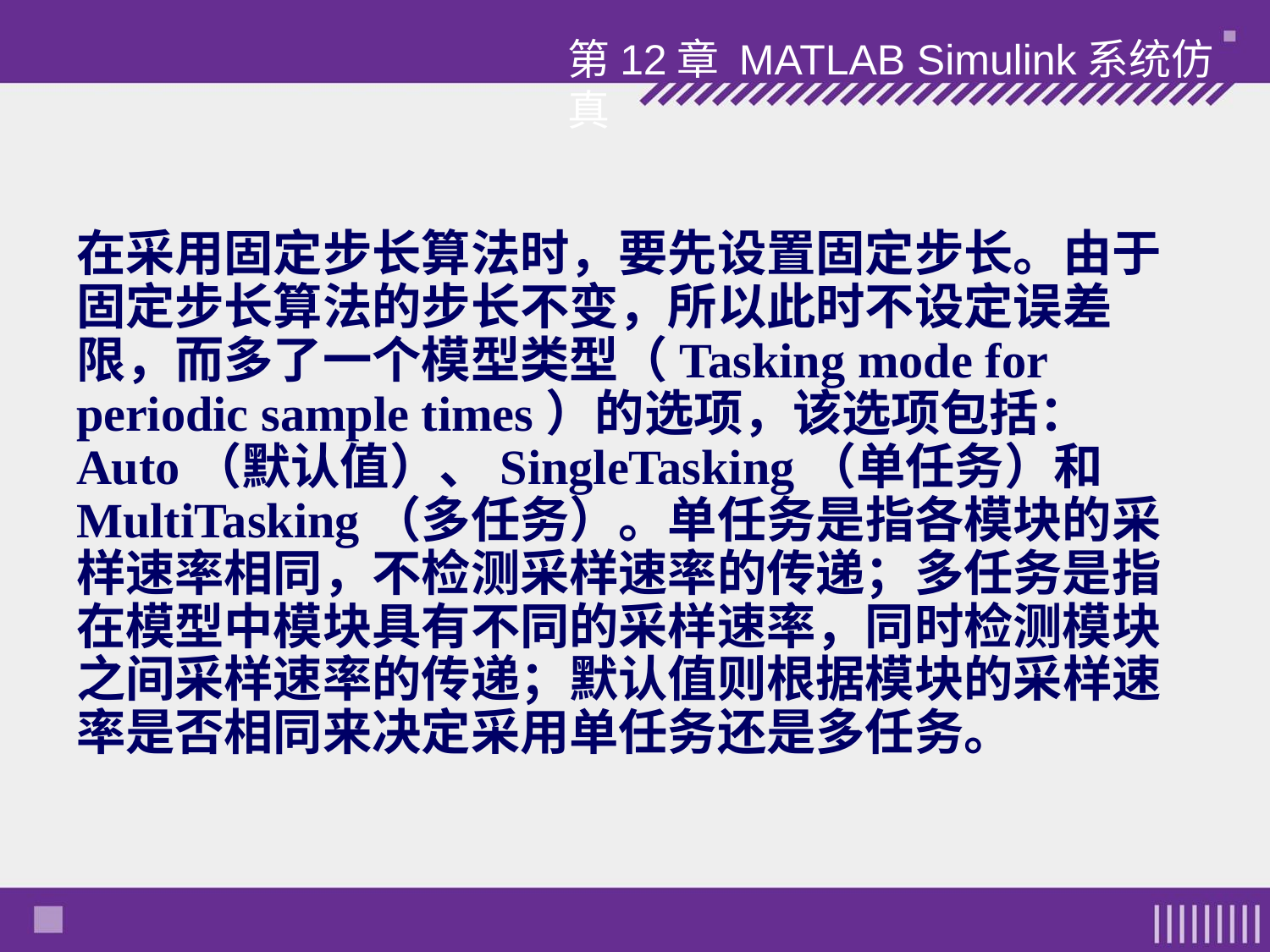

第12章 MATLAB Simulink系统仿真
在采用固定步长算法时，要先设置固定步长。由于固定步长算法的步长不变，所以此时不设定误差限，而多了一个模型类型（Tasking mode for periodic sample times）的选项，该选项包括：Auto（默认值）、SingleTasking（单任务）和MultiTasking（多任务）。单任务是指各模块的采样速率相同，不检测采样速率的传递；多任务是指在模型中模块具有不同的采样速率，同时检测模块之间采样速率的传递；默认值则根据模块的采样速率是否相同来决定采用单任务还是多任务。